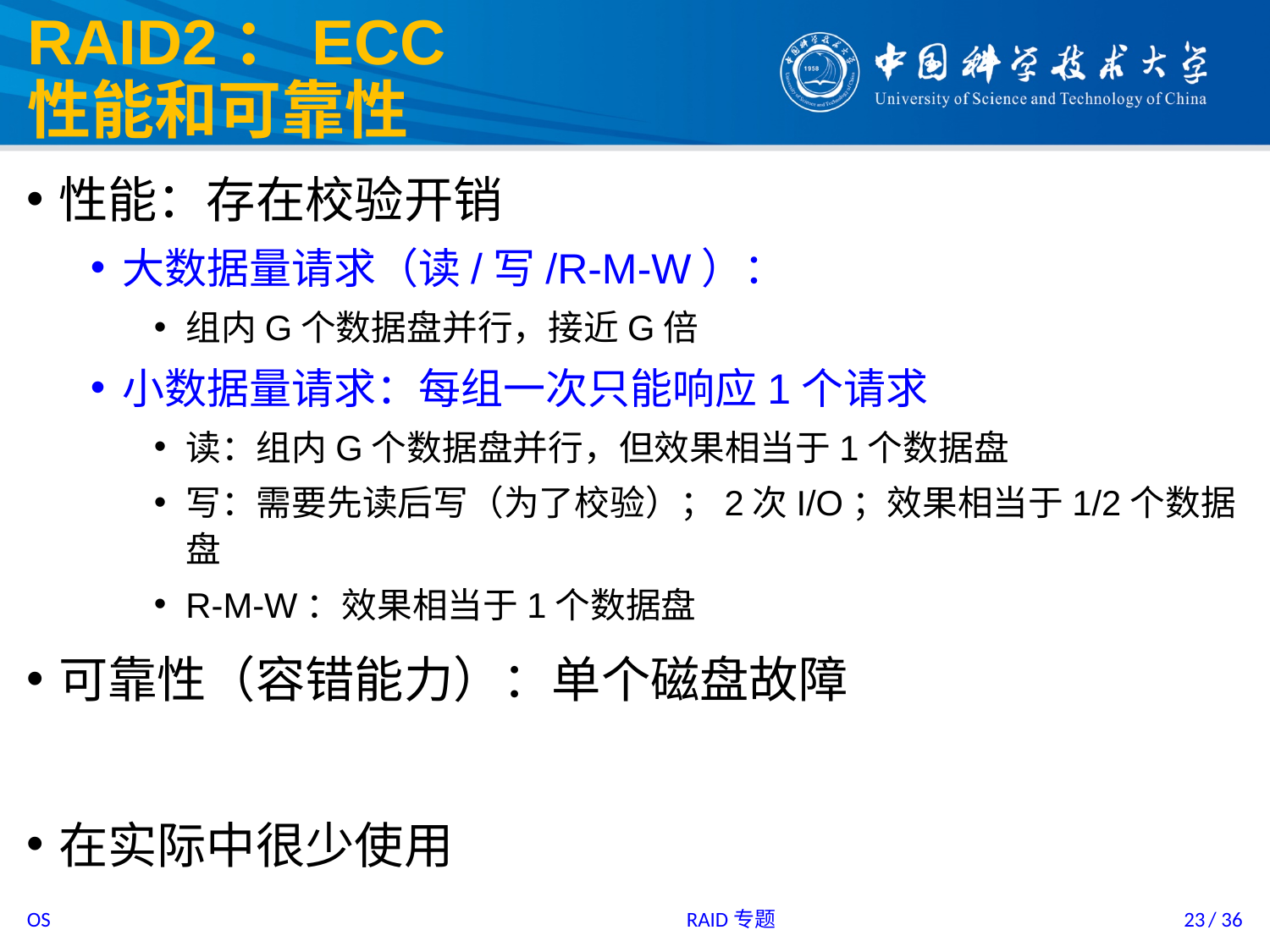

# RAID2：ECC 性能和可靠性
性能：存在校验开销
大数据量请求（读/写/R-M-W）：
组内G个数据盘并行，接近G倍
小数据量请求：每组一次只能响应1个请求
读：组内G个数据盘并行，但效果相当于1个数据盘
写：需要先读后写（为了校验）；2次I/O；效果相当于1/2个数据盘
R-M-W：效果相当于1个数据盘
可靠性（容错能力）：单个磁盘故障

在实际中很少使用

RAID专题
23